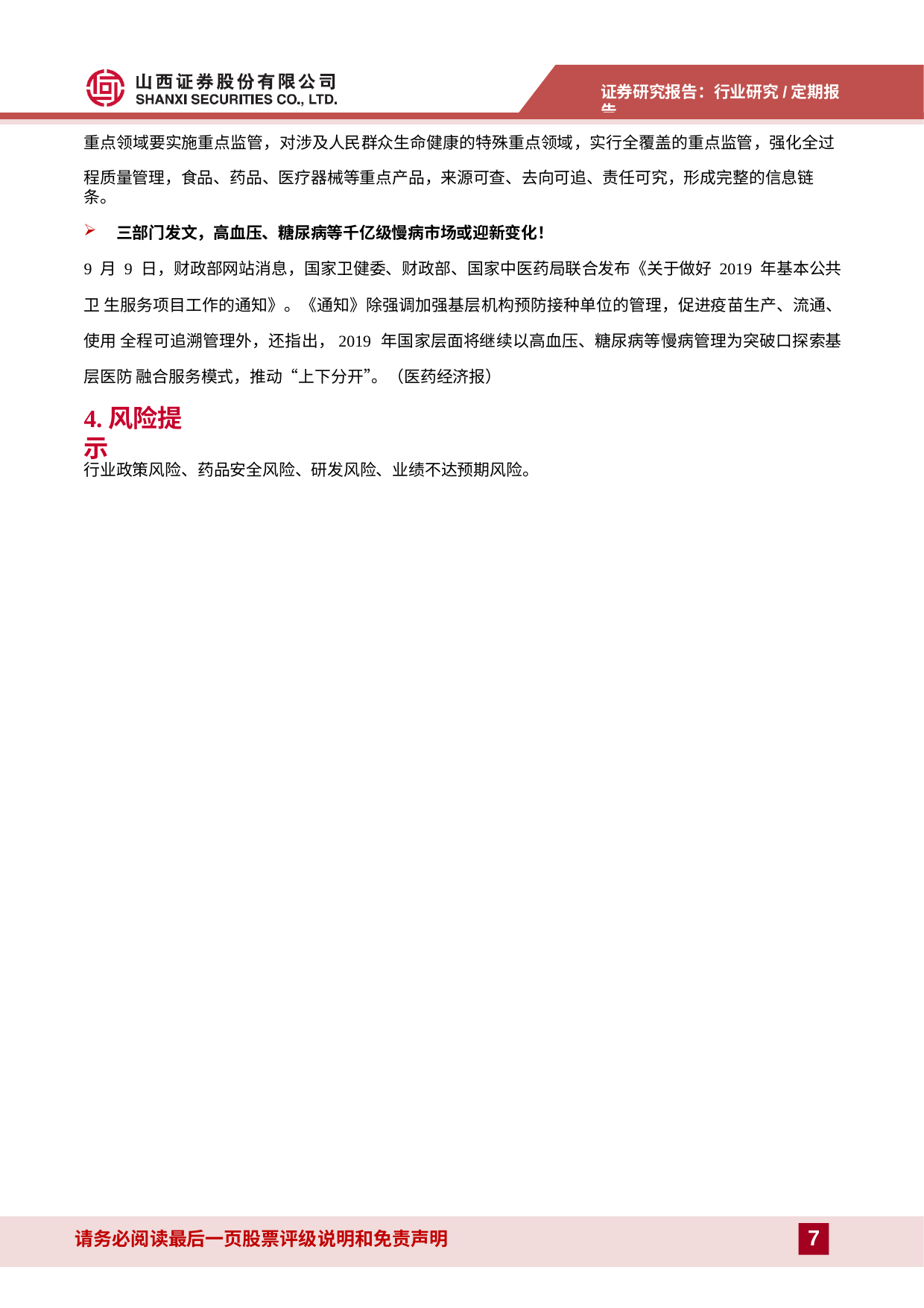

证券研究报告：行业研究/定期报告

重点领域要实施重点监管，对涉及人民群众生命健康的特殊重点领域，实行全覆盖的重点监管，强化全过

程质量管理，食品、药品、医疗器械等重点产品，来源可查、去向可追、责任可究，形成完整的信息链条。

三部门发文，高血压、糖尿病等千亿级慢病市场或迎新变化！
9 月 9 日，财政部网站消息，国家卫健委、财政部、国家中医药局联合发布《关于做好 2019 年基本公共卫 生服务项目工作的通知》。《通知》除强调加强基层机构预防接种单位的管理，促进疫苗生产、流通、使用 全程可追溯管理外，还指出，2019 年国家层面将继续以高血压、糖尿病等慢病管理为突破口探索基层医防 融合服务模式，推动“上下分开”。（医药经济报）
4.风险提示
行业政策风险、药品安全风险、研发风险、业绩不达预期风险。

7
请务必阅读最后一页股票评级说明和免责声明